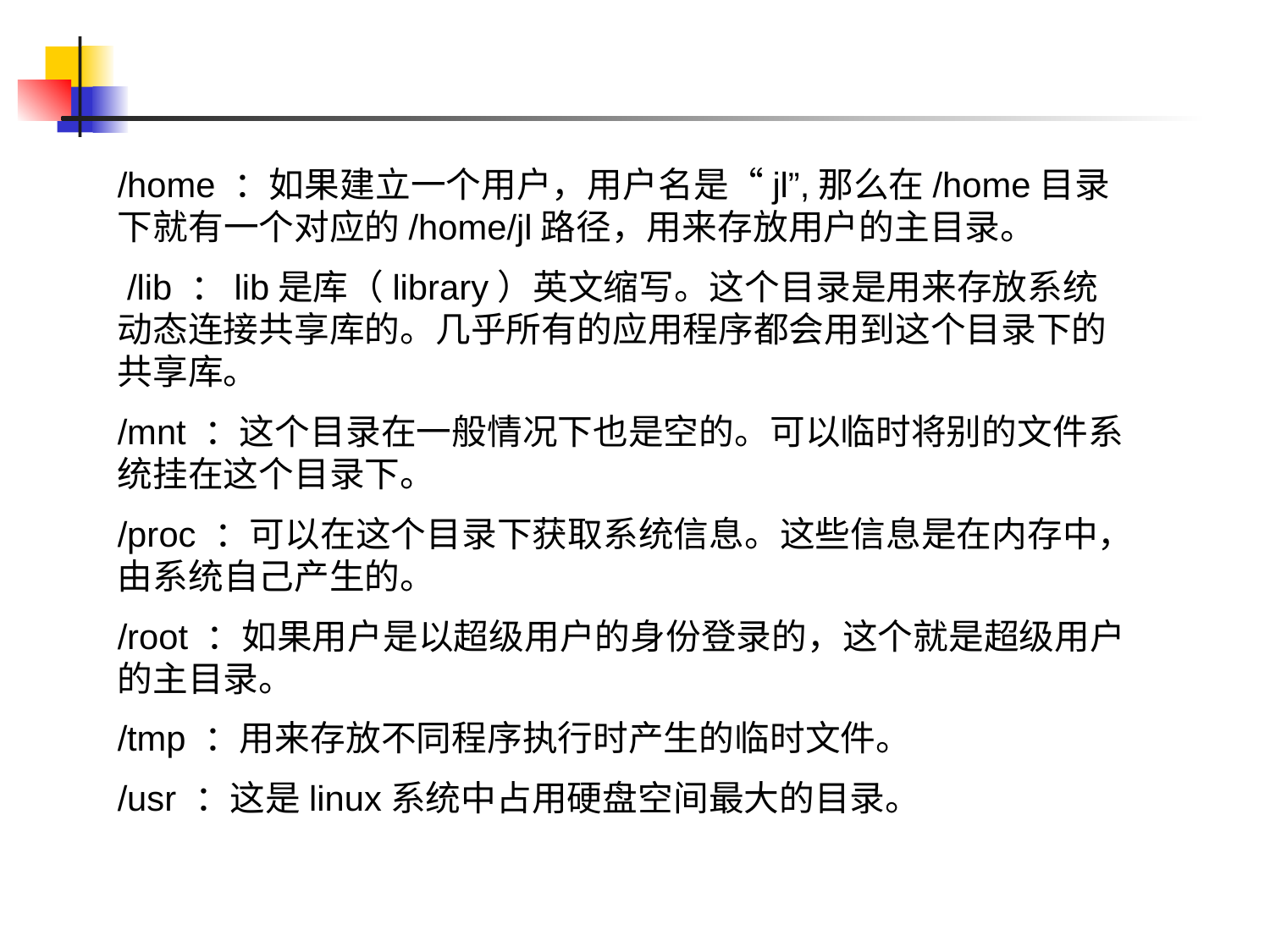

/home ：如果建立一个用户，用户名是“jl”,那么在/home目录下就有一个对应的/home/jl路径，用来存放用户的主目录。
 /lib ：lib是库（library）英文缩写。这个目录是用来存放系统动态连接共享库的。几乎所有的应用程序都会用到这个目录下的共享库。
/mnt ：这个目录在一般情况下也是空的。可以临时将别的文件系统挂在这个目录下。
/proc ：可以在这个目录下获取系统信息。这些信息是在内存中，由系统自己产生的。
/root ：如果用户是以超级用户的身份登录的，这个就是超级用户的主目录。
/tmp ：用来存放不同程序执行时产生的临时文件。
/usr ：这是linux系统中占用硬盘空间最大的目录。